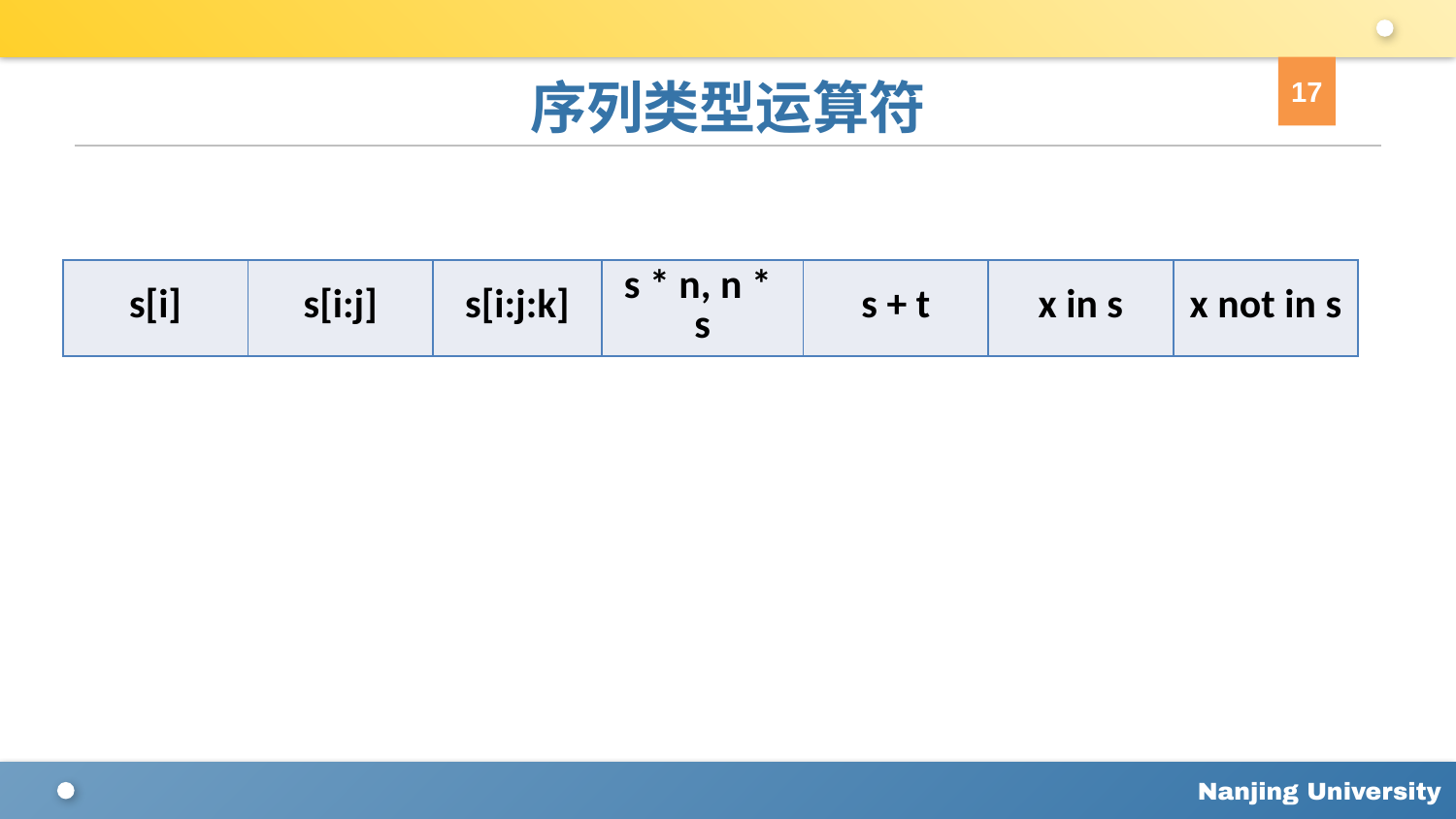

17
# 序列类型运算符
| s[i] | s[i:j] | s[i:j:k] | s \* n, n \* s | s + t | x in s | x not in s |
| --- | --- | --- | --- | --- | --- | --- |